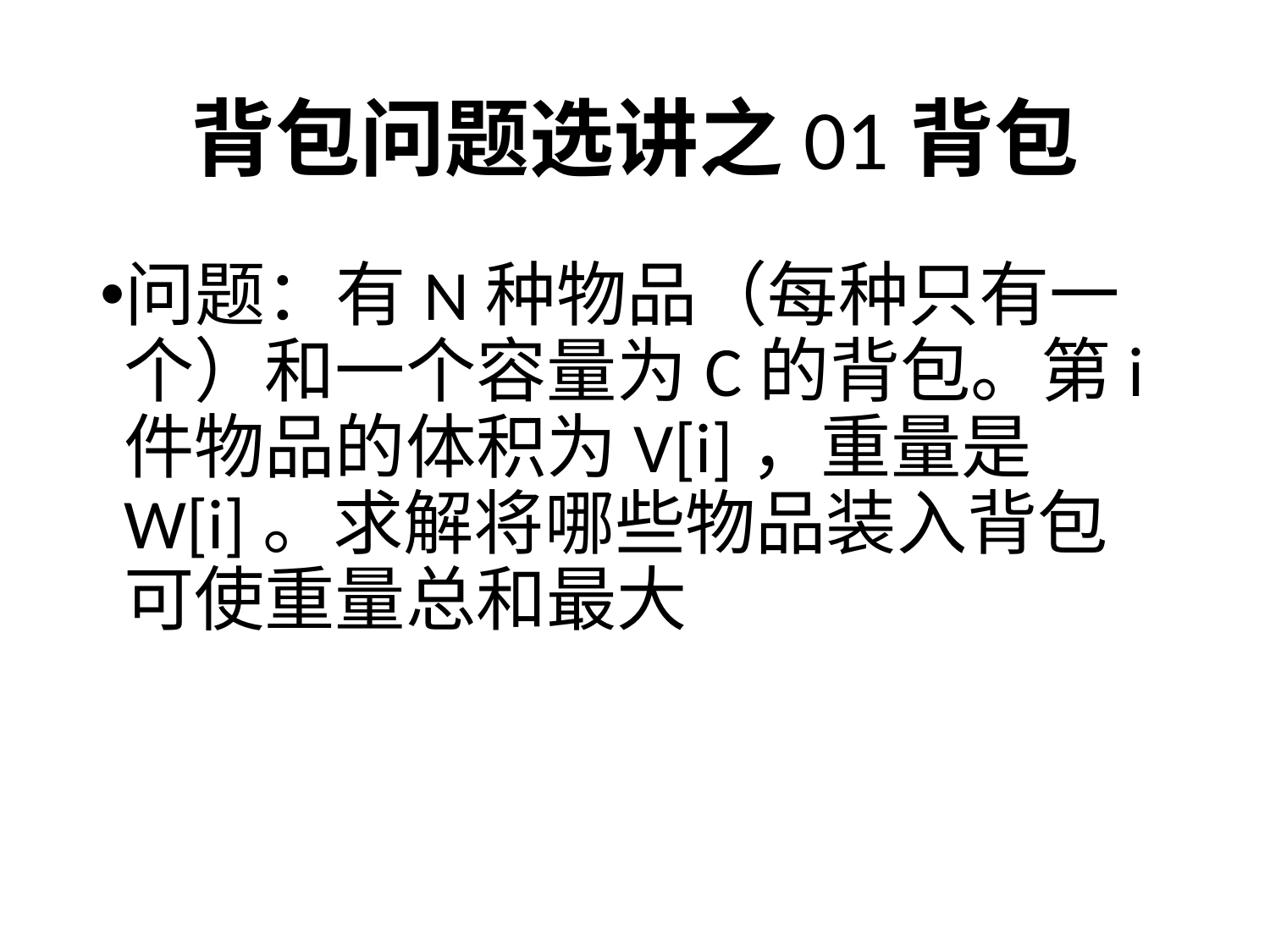

# 背包问题选讲之01背包
问题：有N种物品（每种只有一个）和一个容量为C的背包。第i件物品的体积为V[i]，重量是W[i]。求解将哪些物品装入背包可使重量总和最大